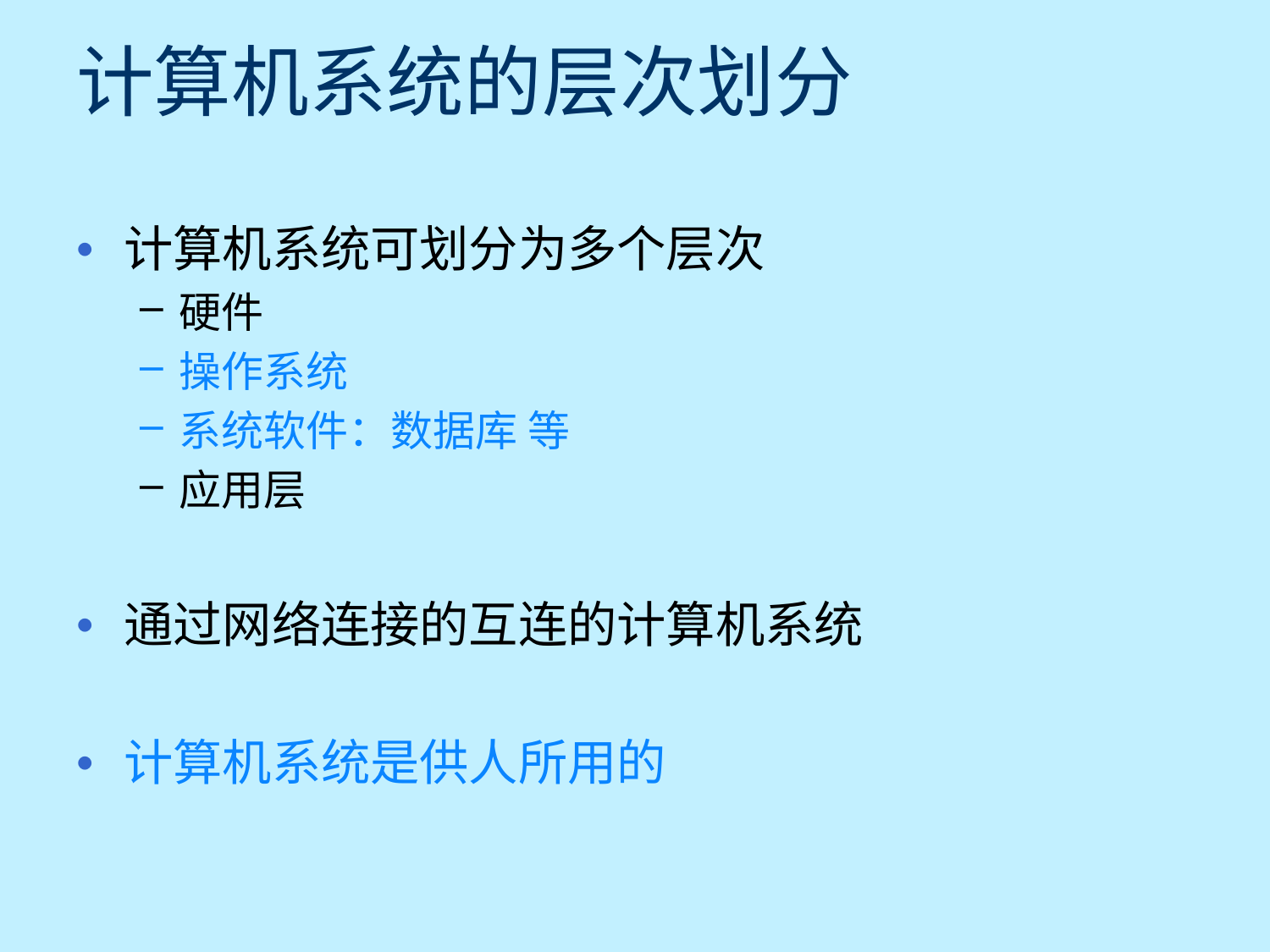

# 计算机系统的层次划分
计算机系统可划分为多个层次
硬件
操作系统
系统软件：数据库 等
应用层

通过网络连接的互连的计算机系统

计算机系统是供人所用的
27